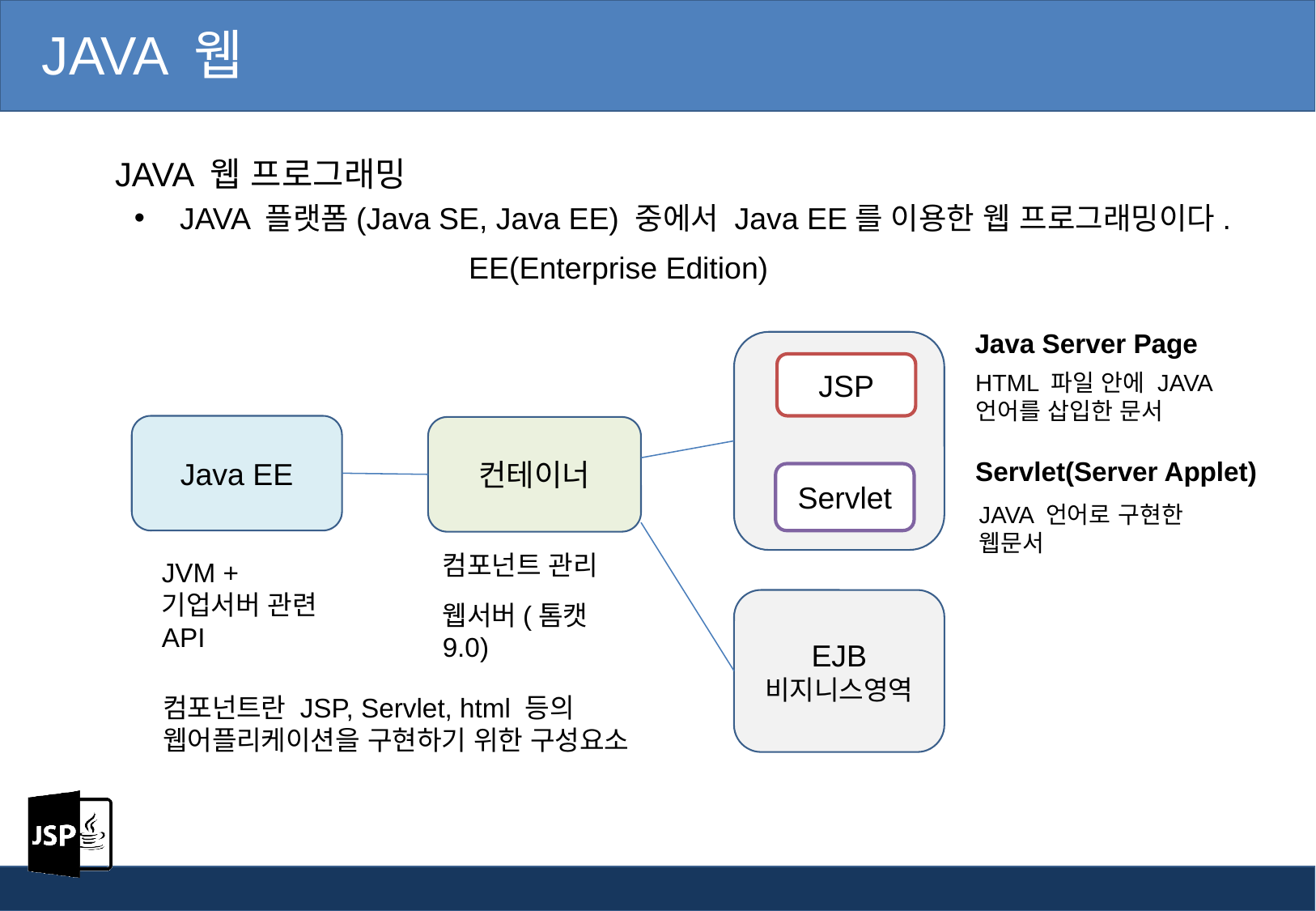

JAVA 웹
JAVA 웹 프로그래밍
JAVA 플랫폼(Java SE, Java EE) 중에서 Java EE를 이용한 웹 프로그래밍이다.
EE(Enterprise Edition)
Java Server Page

JSP
HTML 파일 안에 JAVA 언어를 삽입한 문서
Java EE
컨테이너
Servlet(Server Applet)
Servlet
JAVA 언어로 구현한 웹문서
컴포넌트 관리
JVM + 기업서버 관련 API
EJB
비지니스영역
웹서버(톰캣 9.0)
컴포넌트란 JSP, Servlet, html 등의 웹어플리케이션을 구현하기 위한 구성요소